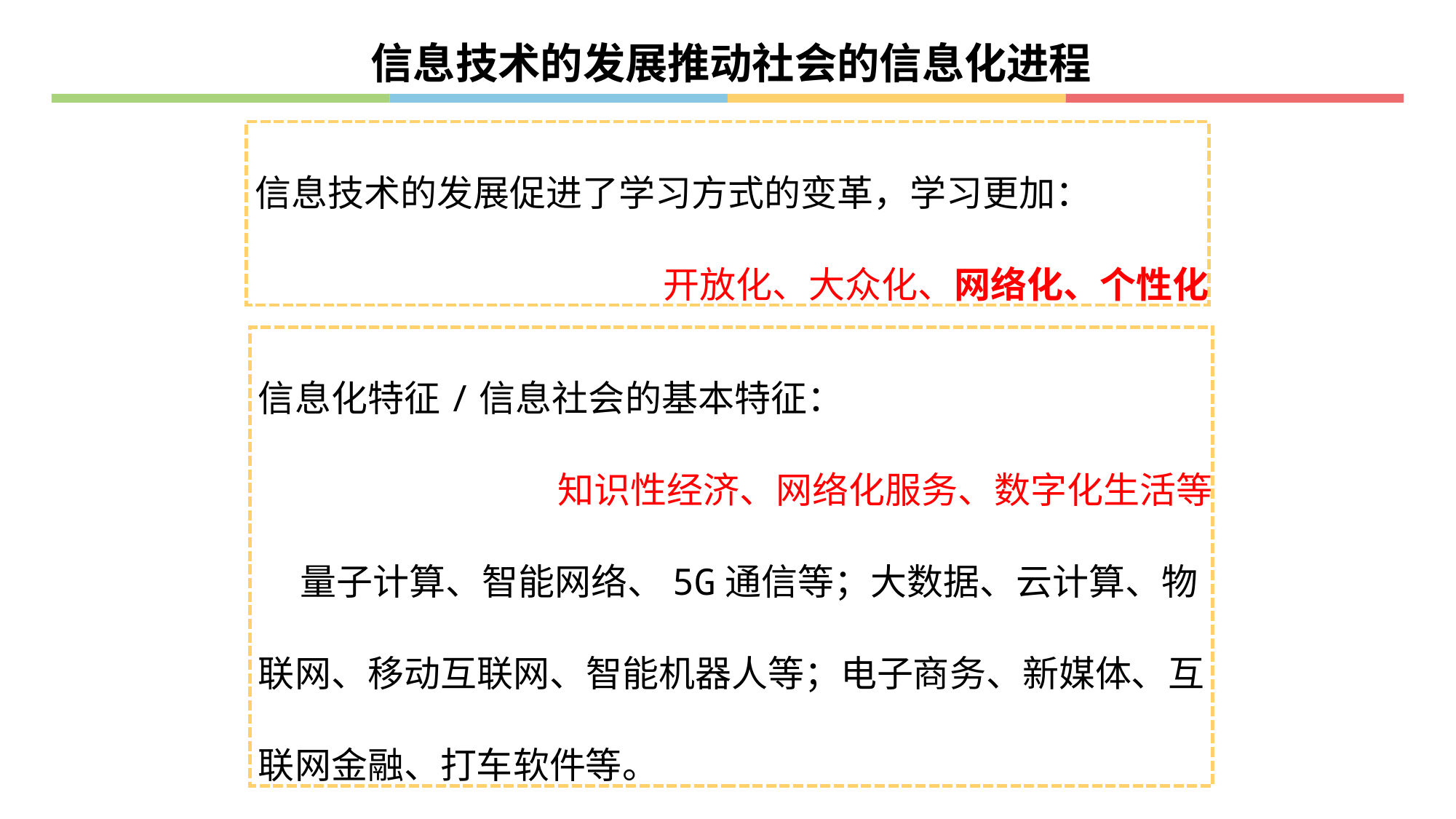

信息技术的发展推动社会的信息化进程
信息技术的发展促进了学习方式的变革，学习更加：
开放化、大众化、网络化、个性化
信息化特征/信息社会的基本特征：
知识性经济、网络化服务、数字化生活等
    量子计算、智能网络、5G通信等；大数据、云计算、物联网、移动互联网、智能机器人等；电子商务、新媒体、互联网金融、打车软件等。